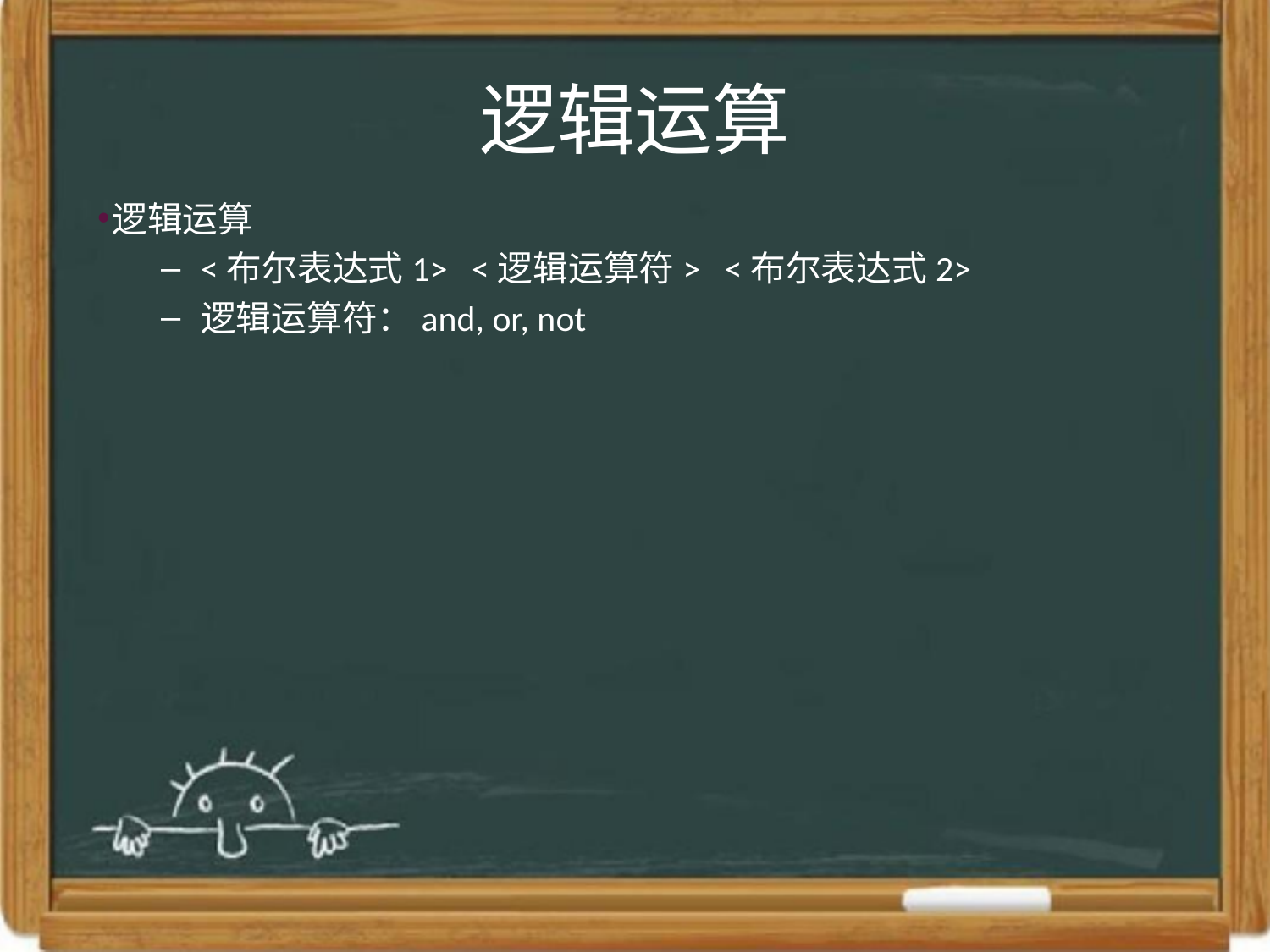

# 逻辑运算
逻辑运算
<布尔表达式1>   <逻辑运算符>   <布尔表达式2>
逻辑运算符：and, or, not